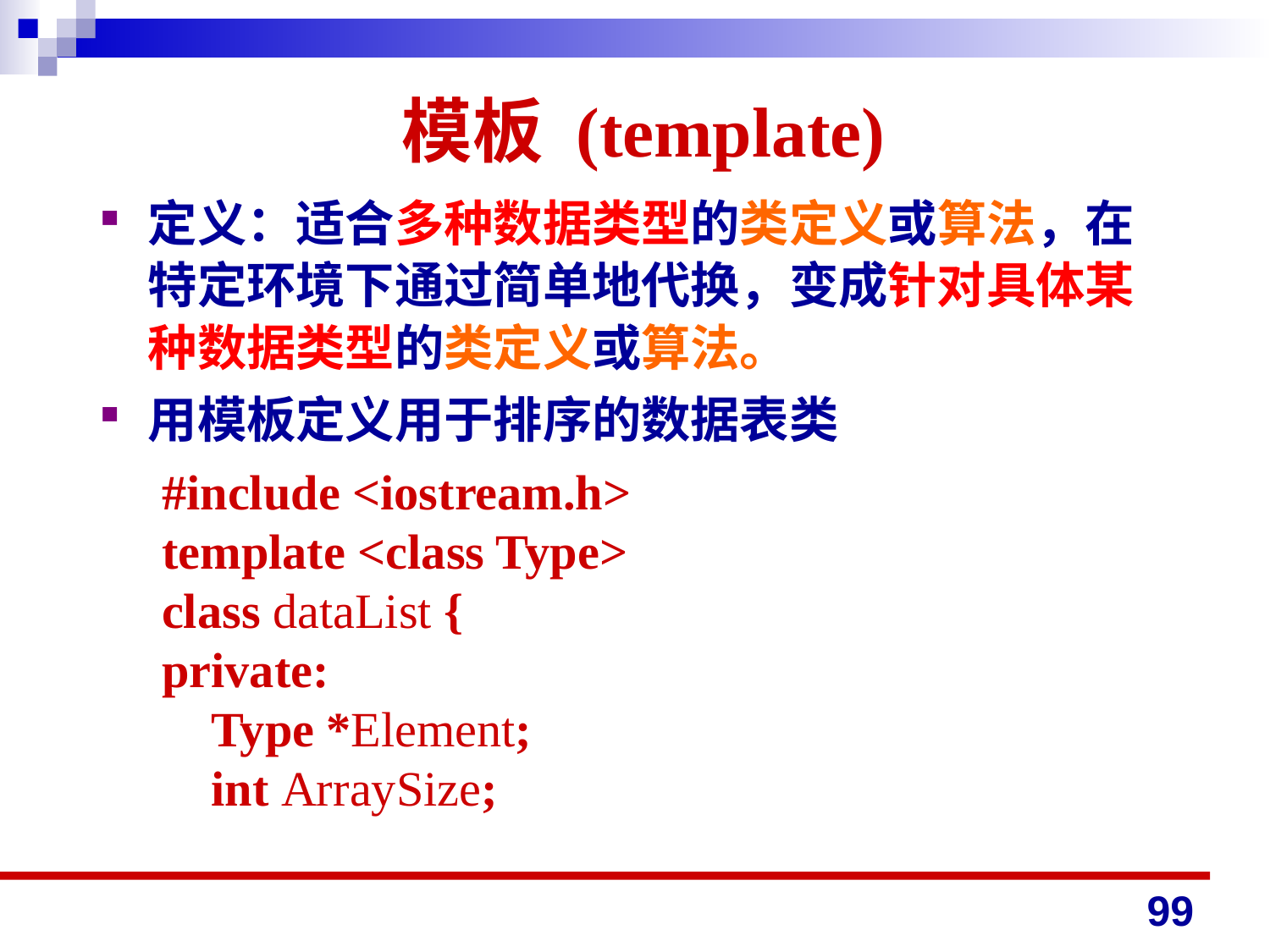

# 模板 (template)
定义：适合多种数据类型的类定义或算法，在特定环境下通过简单地代换，变成针对具体某种数据类型的类定义或算法。
用模板定义用于排序的数据表类
     #include <iostream.h>
     template <class Type>
     class dataList {
     private:
         Type *Element;
         int ArraySize;
99